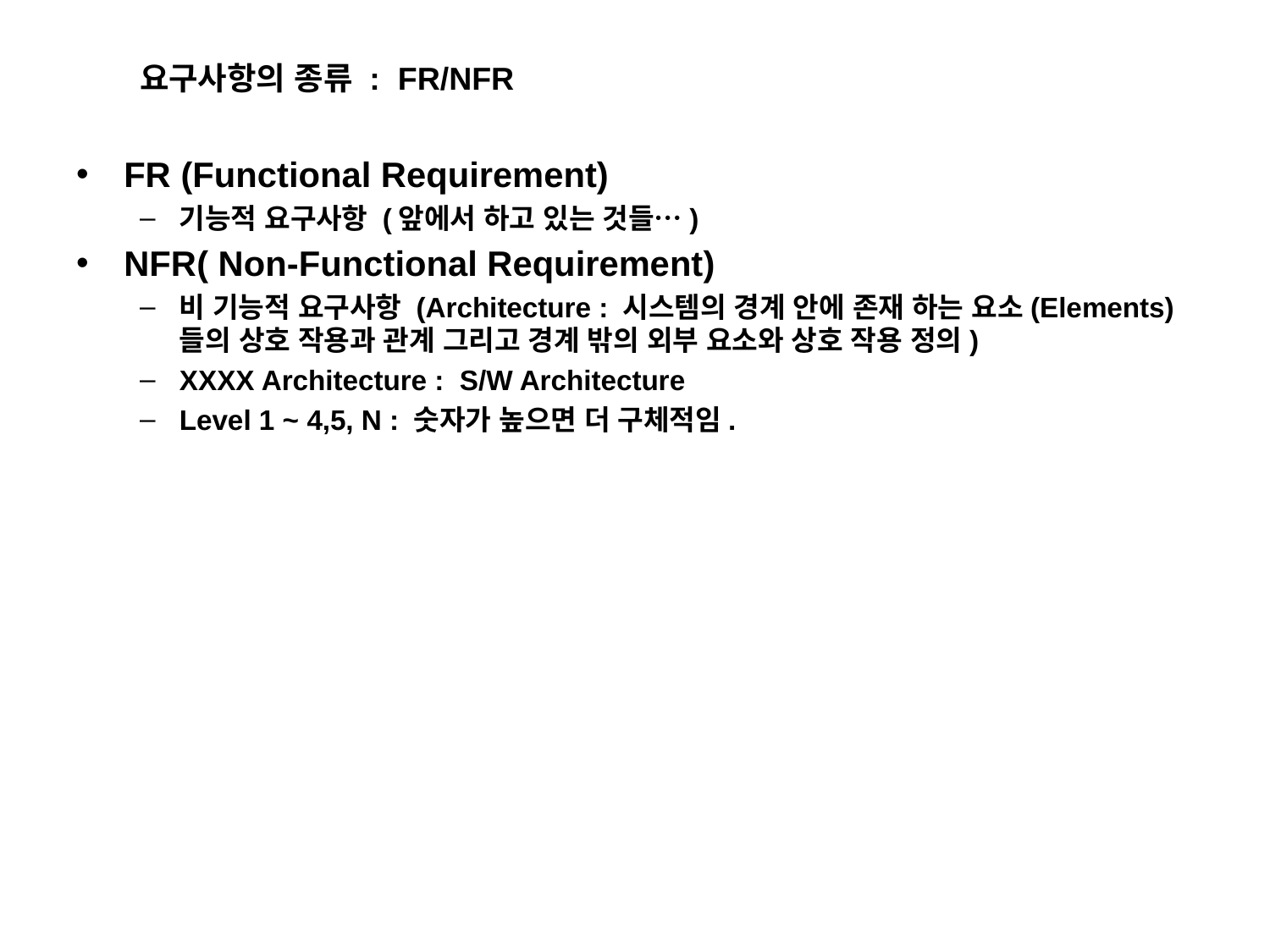

# 요구사항의 종류 :  FR/NFR
FR (Functional Requirement)
기능적 요구사항 (앞에서 하고 있는 것들…)
NFR( Non-Functional Requirement)
비 기능적 요구사항 (Architecture : 시스템의 경계 안에 존재 하는 요소(Elements) 들의 상호 작용과 관계 그리고 경계 밖의 외부 요소와 상호 작용 정의)
XXXX Architecture :  S/W Architecture
Level 1 ~ 4,5, N : 숫자가 높으면 더 구체적임.